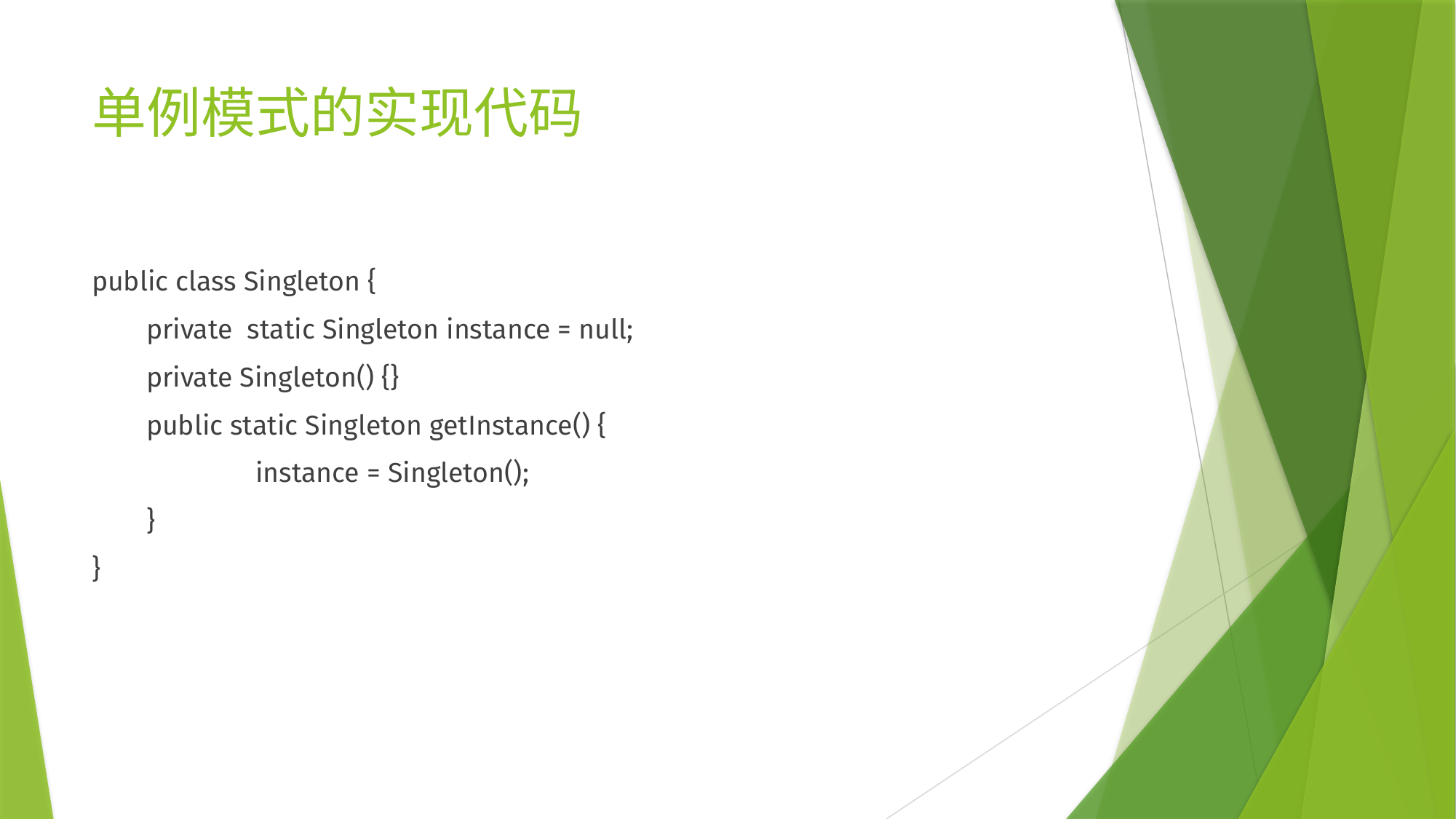

# 单例模式的实现代码
public class Singleton {
private  static Singleton instance = null;
private Singleton() {}
public static Singleton getInstance() {
	instance = Singleton();
}
}